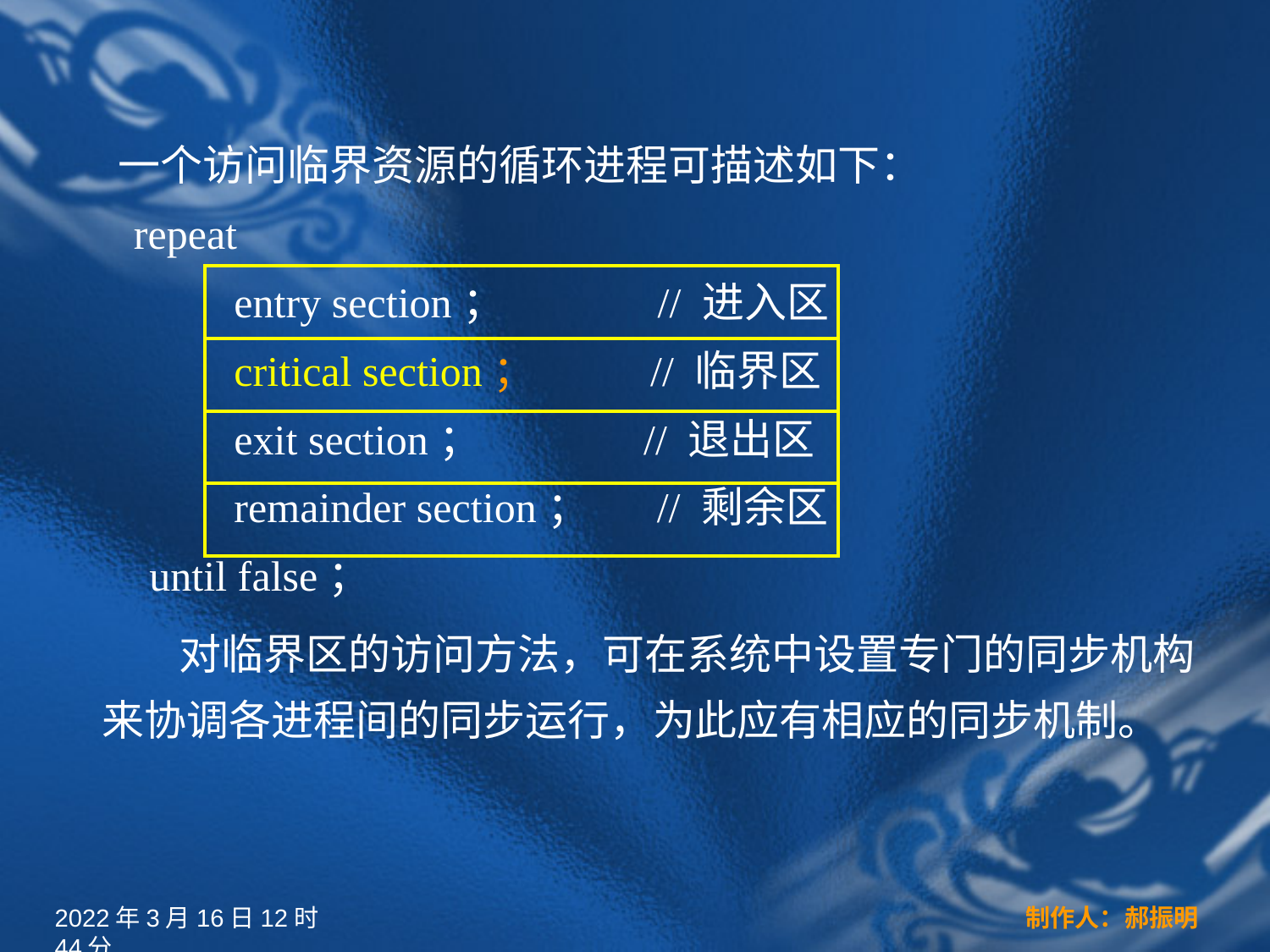

一个访问临界资源的循环进程可描述如下：
　　repeat
　　　　entry section；               // 进入区
　　　　critical section；           // 临界区
　　　　exit section；                // 退出区
　　　　remainder section；      // 剩余区
　　until false；
            对临界区的访问方法，可在系统中设置专门的同步机构来协调各进程间的同步运行，为此应有相应的同步机制。
|  |
| --- |
|  |
|  |
|  |
2022年3月16日12时44分
制作人：郝振明